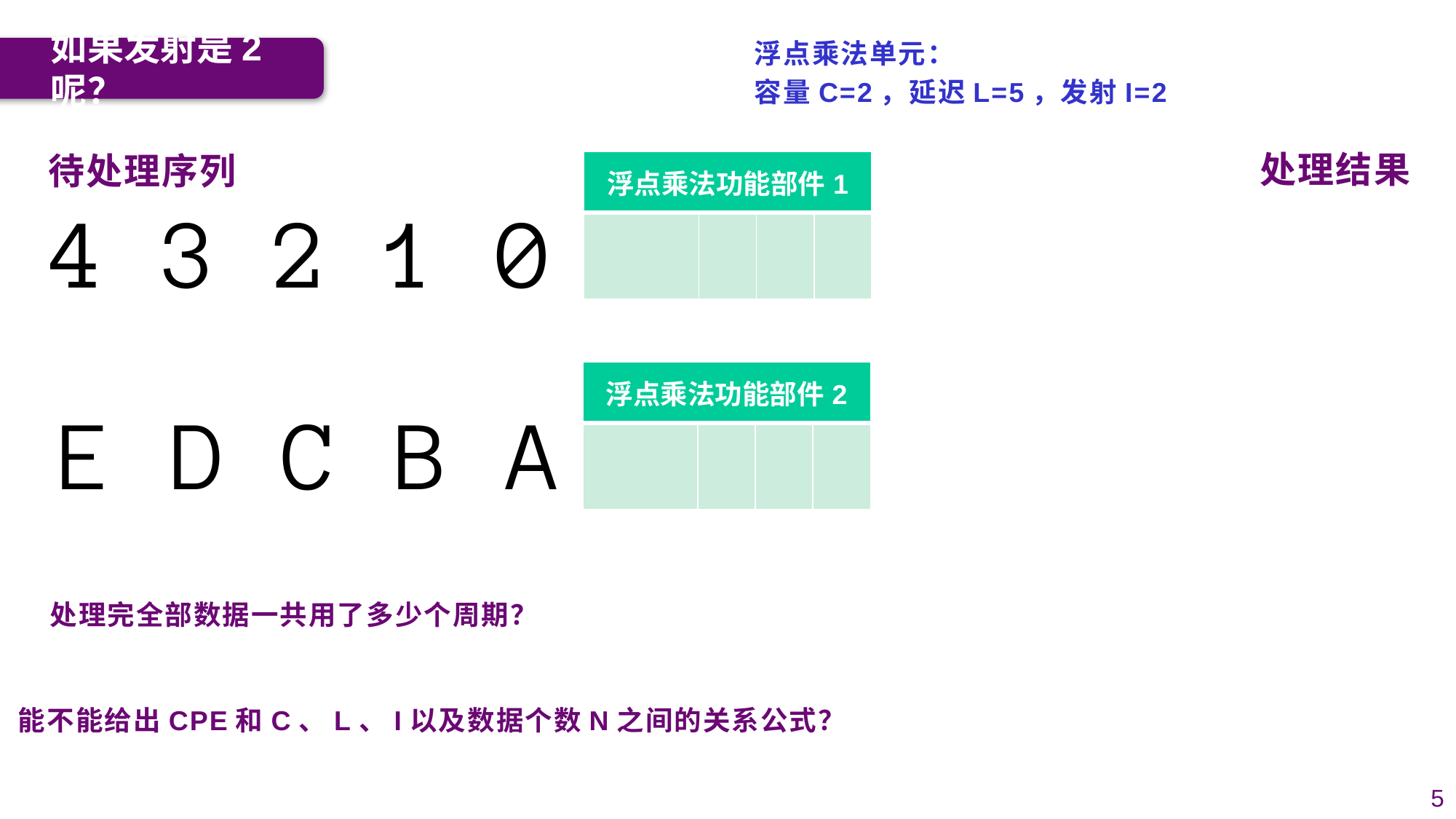

浮点乘法单元：
容量C=2，延迟L=5，发射I=2

如果发射是2呢？
处理结果
待处理序列
| 浮点乘法功能部件1 |  |  |  |
| --- | --- | --- | --- |
|  |  |  |  |
4 3 2 1 0
| 浮点乘法功能部件2 |  |  |  |
| --- | --- | --- | --- |
|  |  |  |  |
E D C B A
处理完全部数据一共用了多少个周期？
能不能给出CPE和C、L、I以及数据个数N之间的关系公式？
5